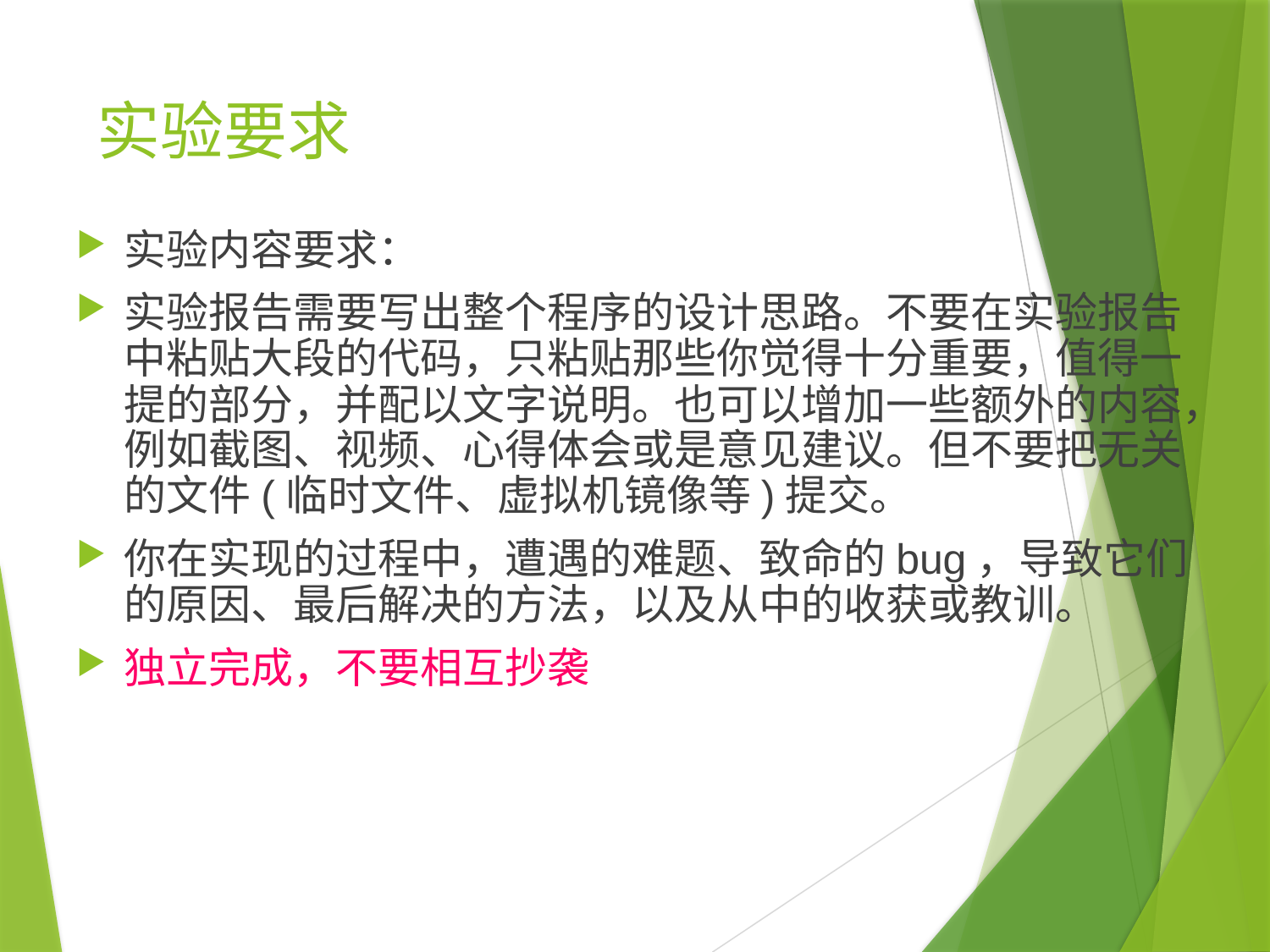

# 实验要求
实验内容要求：
实验报告需要写出整个程序的设计思路。不要在实验报告中粘贴大段的代码，只粘贴那些你觉得十分重要，值得一提的部分，并配以文字说明。也可以增加一些额外的内容，例如截图、视频、心得体会或是意见建议。但不要把无关的文件(临时文件、虚拟机镜像等)提交。
你在实现的过程中，遭遇的难题、致命的bug，导致它们的原因、最后解决的方法，以及从中的收获或教训。
独立完成，不要相互抄袭